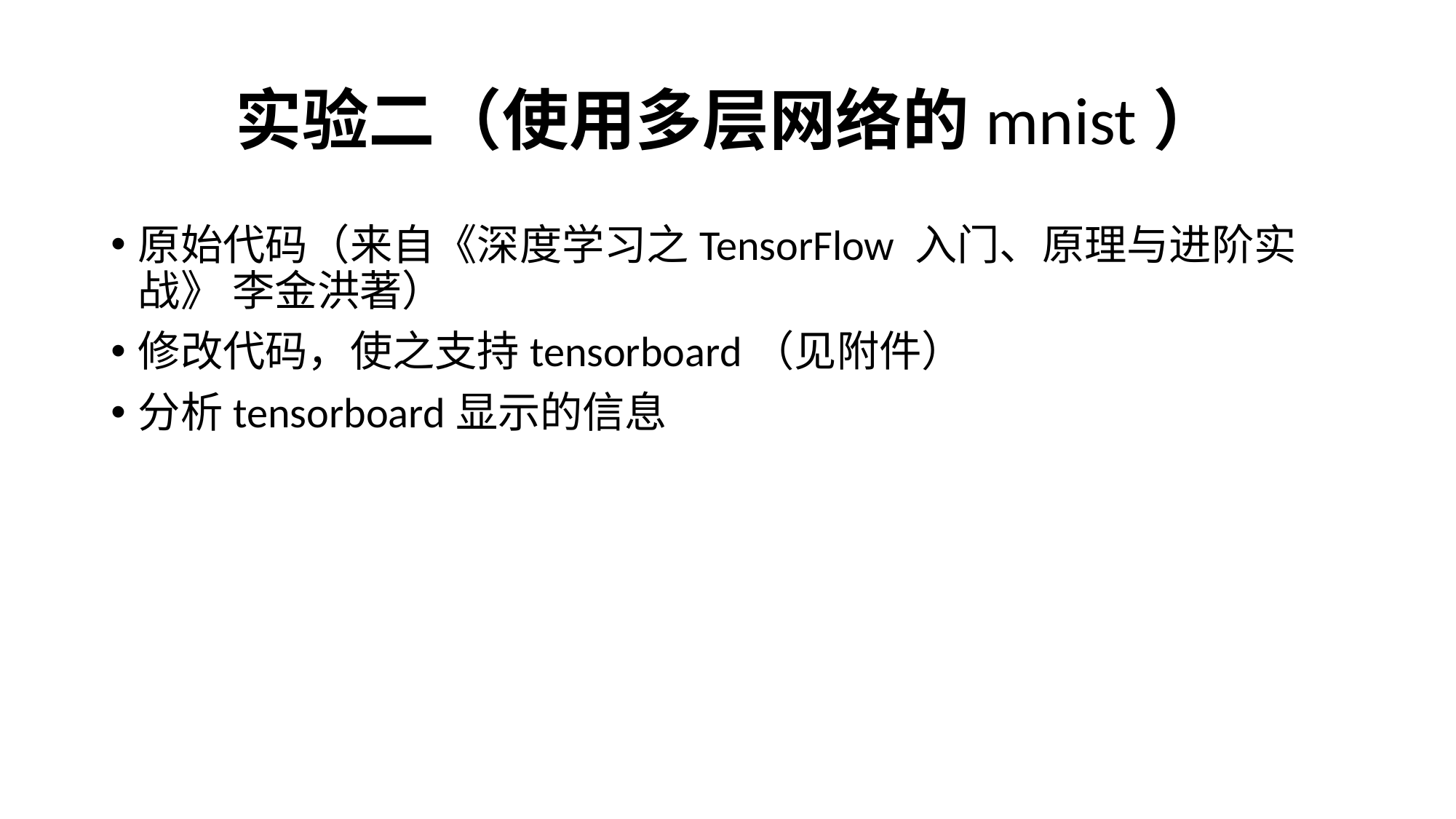

# 实验二（使用多层网络的mnist）
原始代码（来自《深度学习之TensorFlow 入门、原理与进阶实战》 李金洪著）
修改代码，使之支持tensorboard（见附件）
分析tensorboard显示的信息